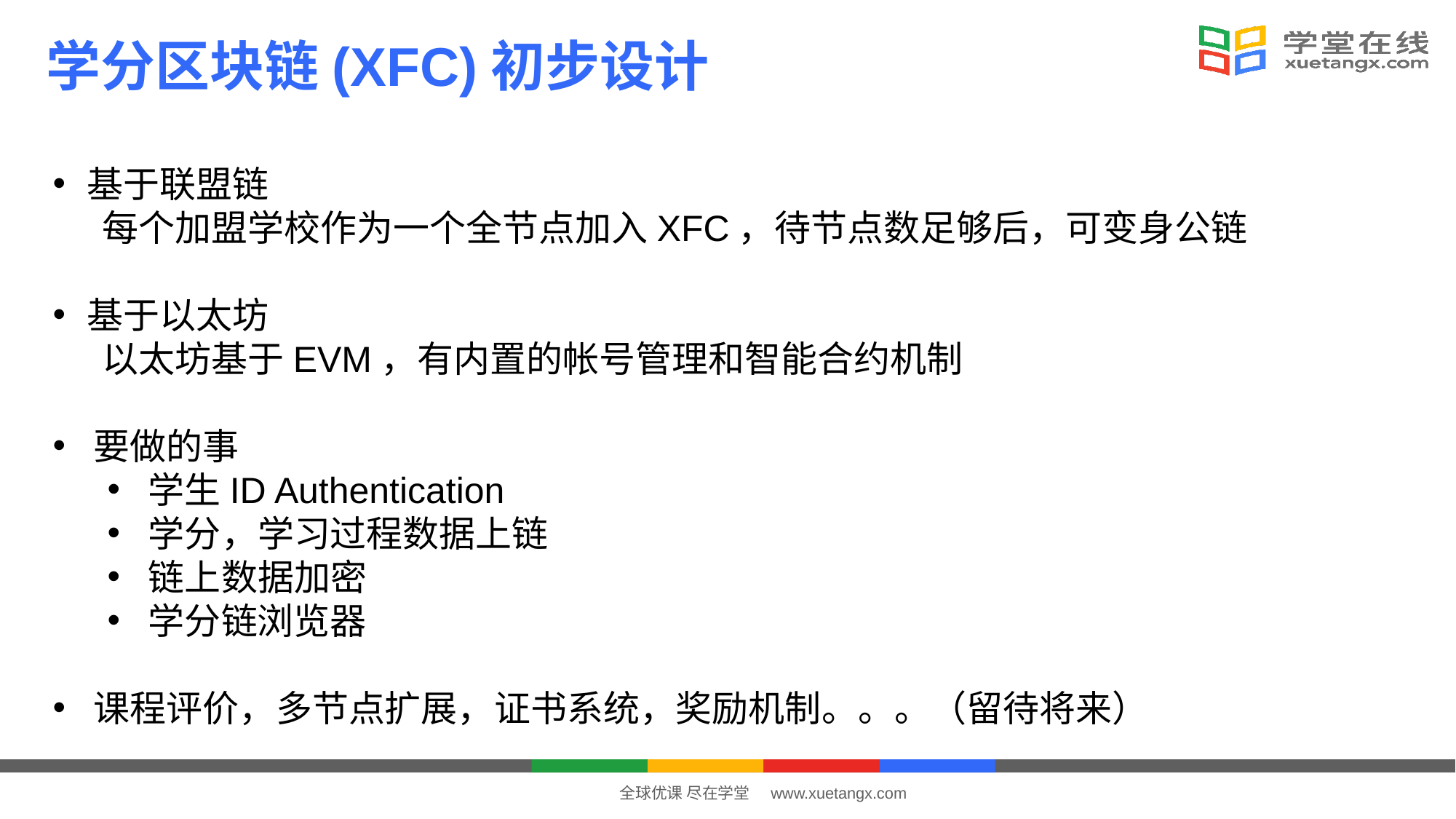

学分区块链(XFC)初步设计
基于联盟链
     每个加盟学校作为一个全节点加入XFC，待节点数足够后，可变身公链

基于以太坊
     以太坊基于EVM，有内置的帐号管理和智能合约机制

要做的事
学生ID Authentication
学分，学习过程数据上链
链上数据加密
学分链浏览器

课程评价，多节点扩展，证书系统，奖励机制。。。（留待将来）